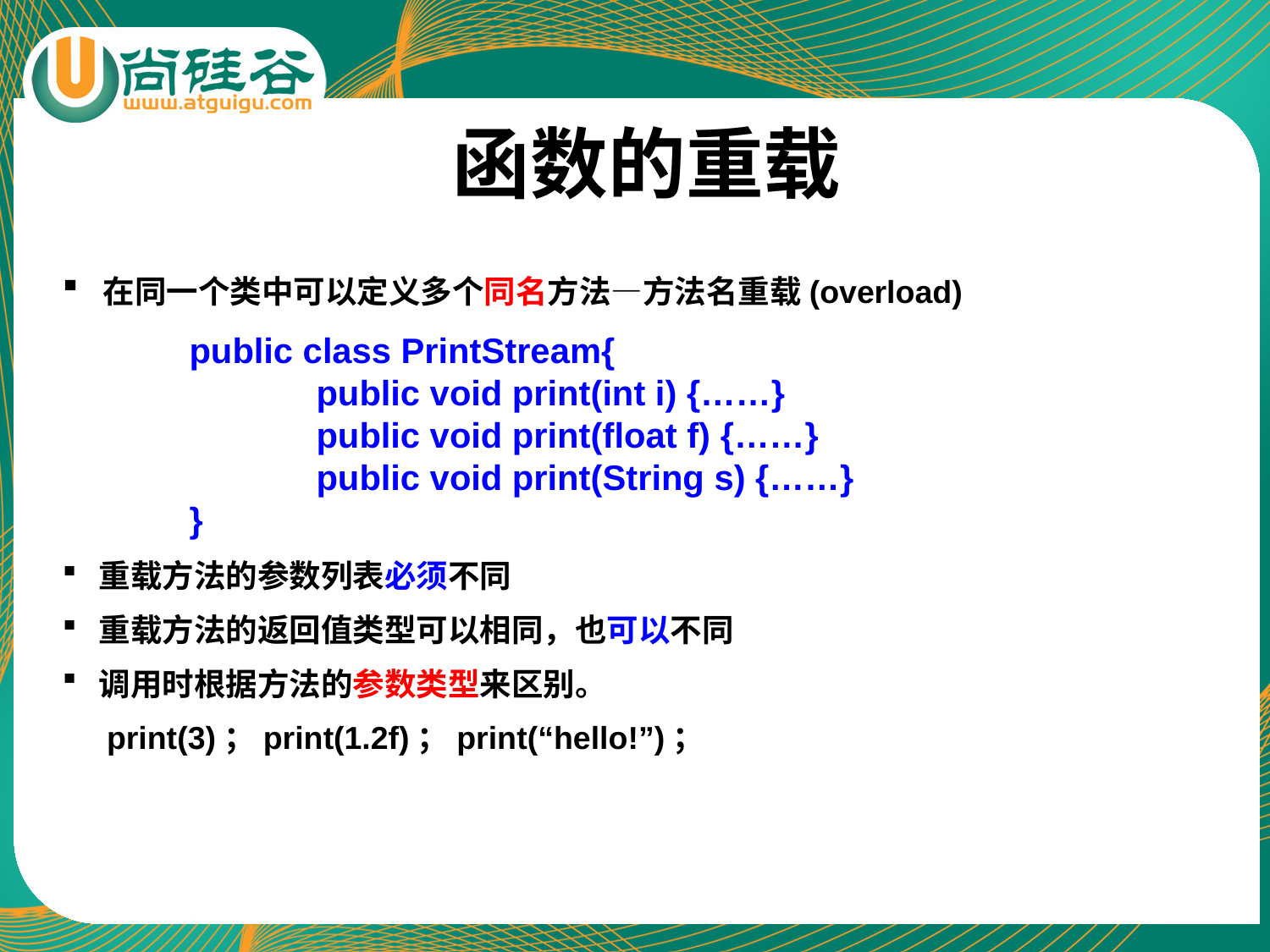

# 函数的重载
  在同一个类中可以定义多个同名方法—方法名重载(overload)
	public class PrintStream{
	public void print(int i) {……}
	public void print(float f) {……}
	public void print(String s) {……}
}
  重载方法的参数列表必须不同
  重载方法的返回值类型可以相同，也可以不同
  调用时根据方法的参数类型来区别。
     print(3)；print(1.2f)；print(“hello!”)；